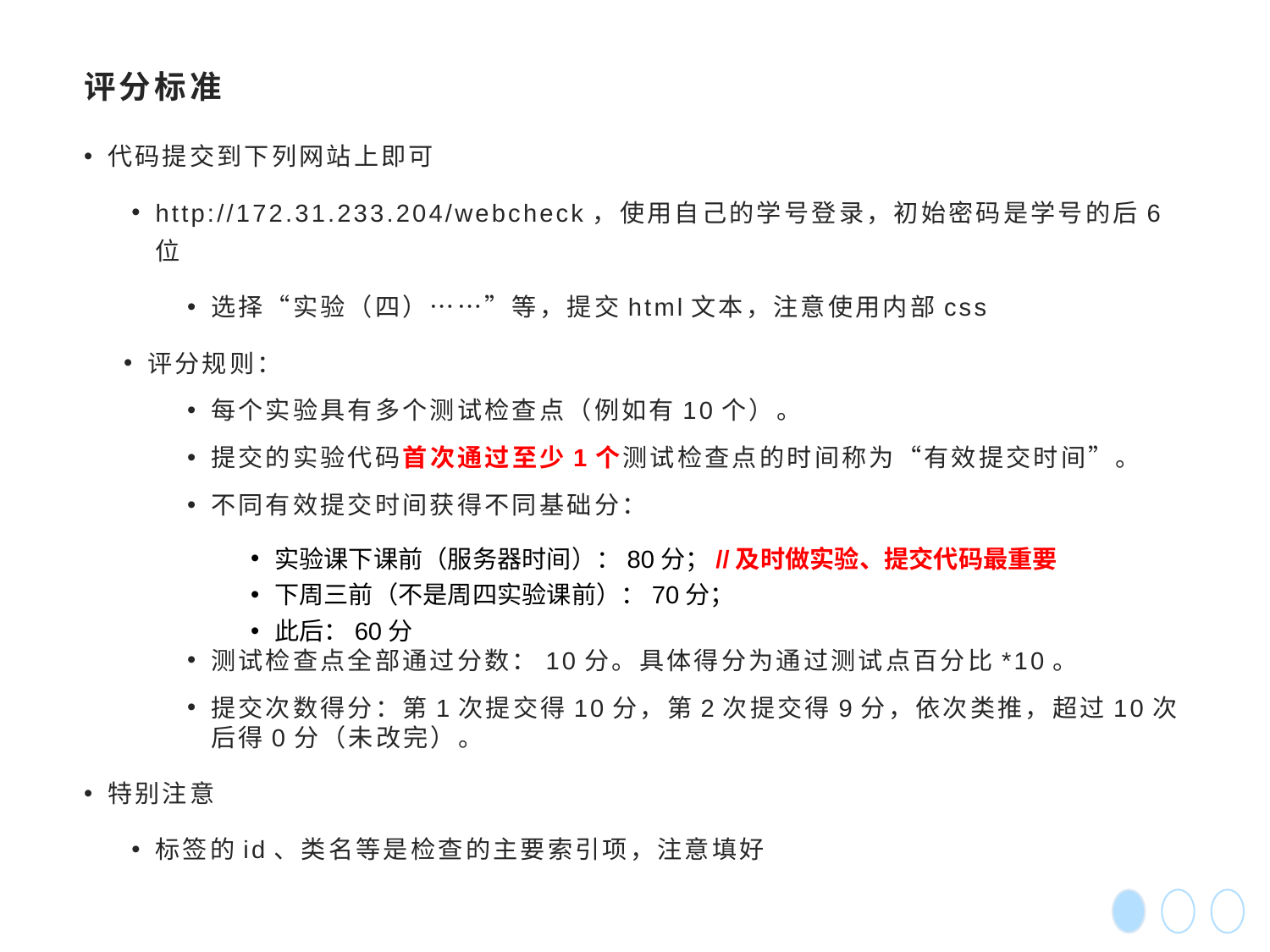

# 评分标准
代码提交到下列网站上即可
http://172.31.233.204/webcheck，使用自己的学号登录，初始密码是学号的后6位
选择“实验（四）……”等，提交html文本，注意使用内部css
评分规则：
每个实验具有多个测试检查点（例如有10个）。
提交的实验代码首次通过至少1个测试检查点的时间称为“有效提交时间”。
不同有效提交时间获得不同基础分：
实验课下课前（服务器时间）：80分；//及时做实验、提交代码最重要
下周三前（不是周四实验课前）：70分；
此后：60分
测试检查点全部通过分数：10分。具体得分为通过测试点百分比*10。
提交次数得分：第1次提交得10分，第2次提交得9分，依次类推，超过10次后得0分（未改完）。
特别注意
标签的id、类名等是检查的主要索引项，注意填好